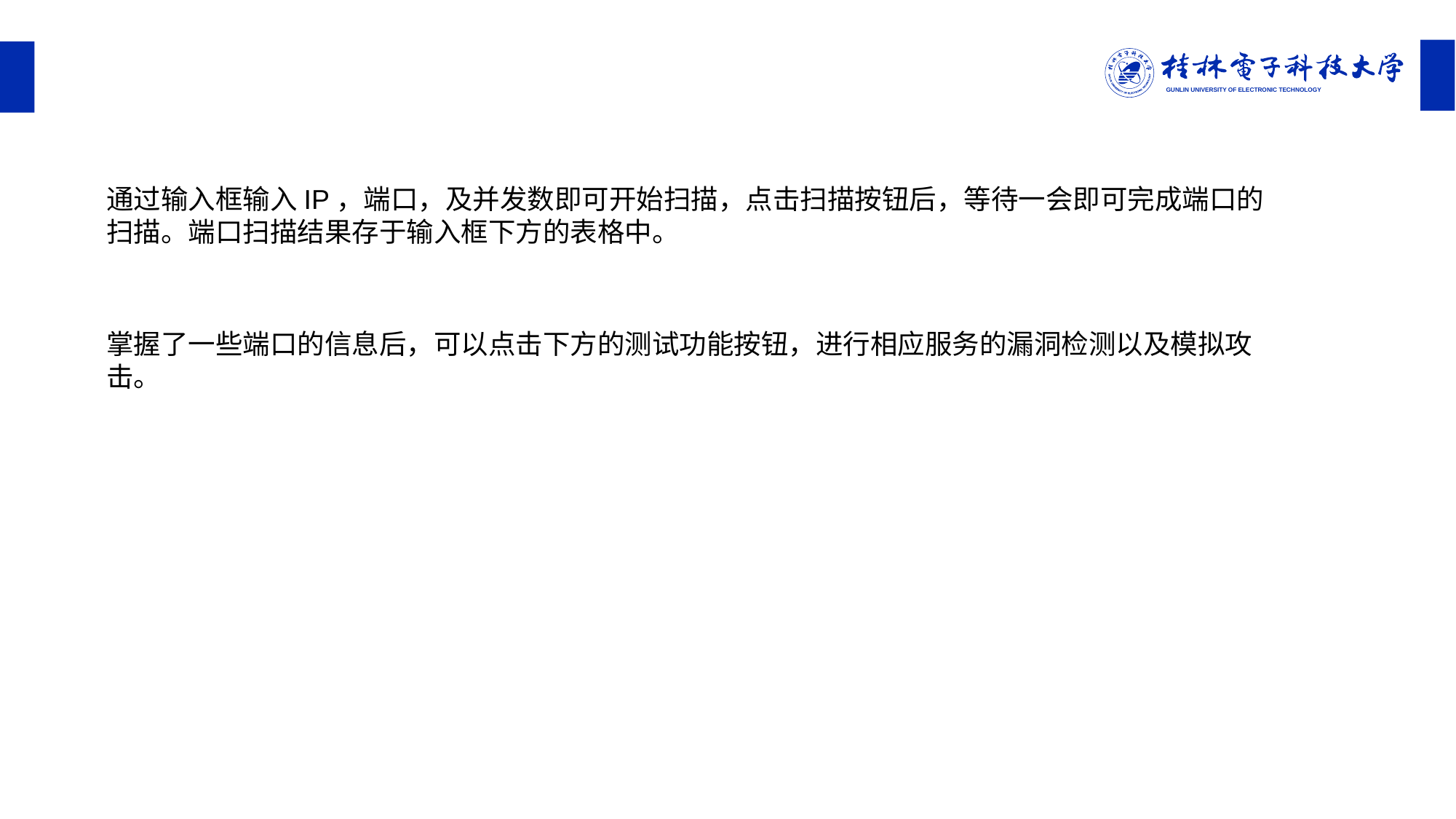

通过输入框输入IP，端口，及并发数即可开始扫描，点击扫描按钮后，等待一会即可完成端口的扫描。端口扫描结果存于输入框下方的表格中。
掌握了一些端口的信息后，可以点击下方的测试功能按钮，进行相应服务的漏洞检测以及模拟攻击。